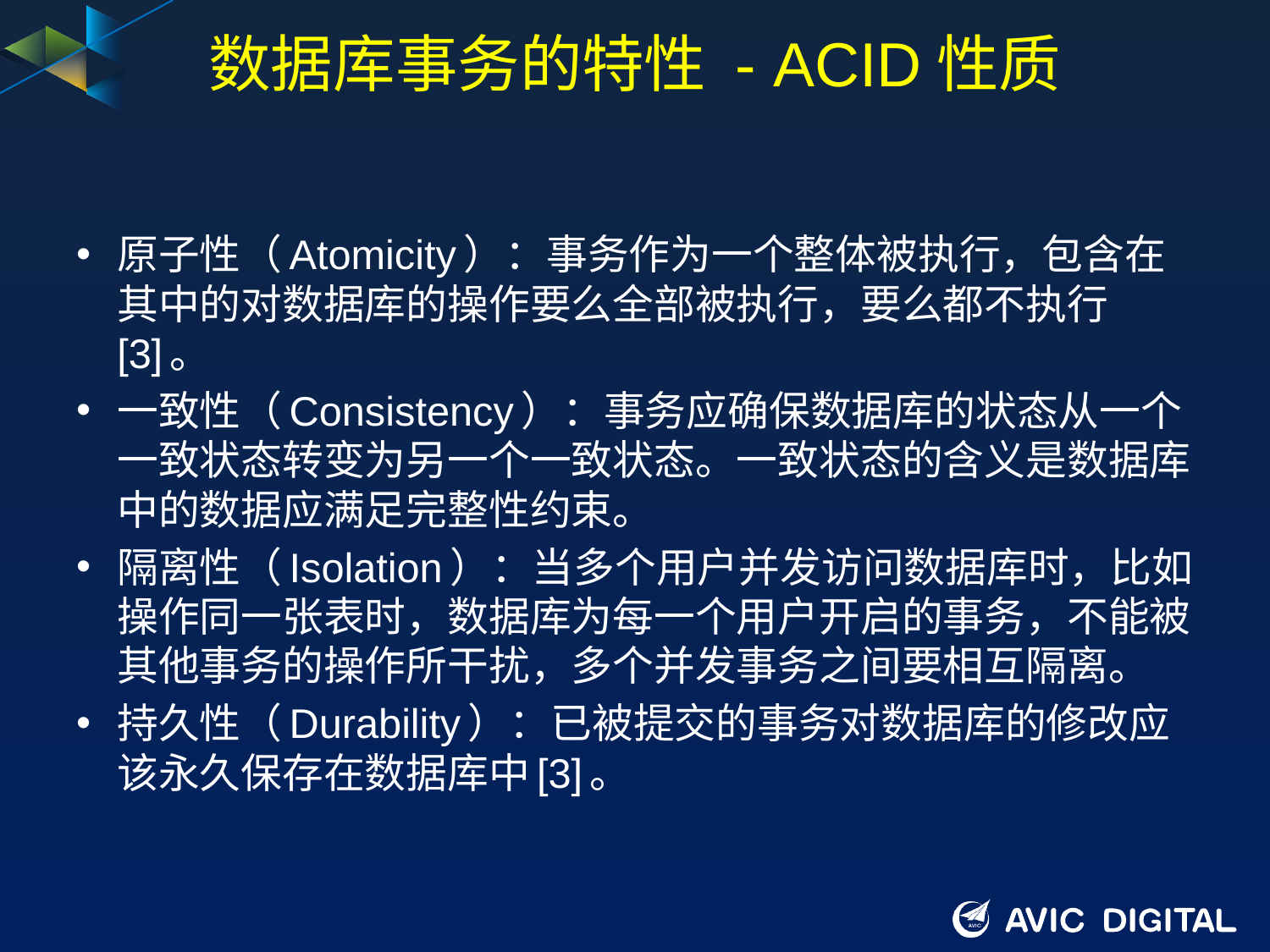

# 数据库事务的特性 - ACID性质
原子性（Atomicity）：事务作为一个整体被执行，包含在其中的对数据库的操作要么全部被执行，要么都不执行[3]。
一致性（Consistency）：事务应确保数据库的状态从一个一致状态转变为另一个一致状态。一致状态的含义是数据库中的数据应满足完整性约束。
隔离性（Isolation）：当多个用户并发访问数据库时，比如操作同一张表时，数据库为每一个用户开启的事务，不能被其他事务的操作所干扰，多个并发事务之间要相互隔离。
持久性（Durability）：已被提交的事务对数据库的修改应该永久保存在数据库中[3]。